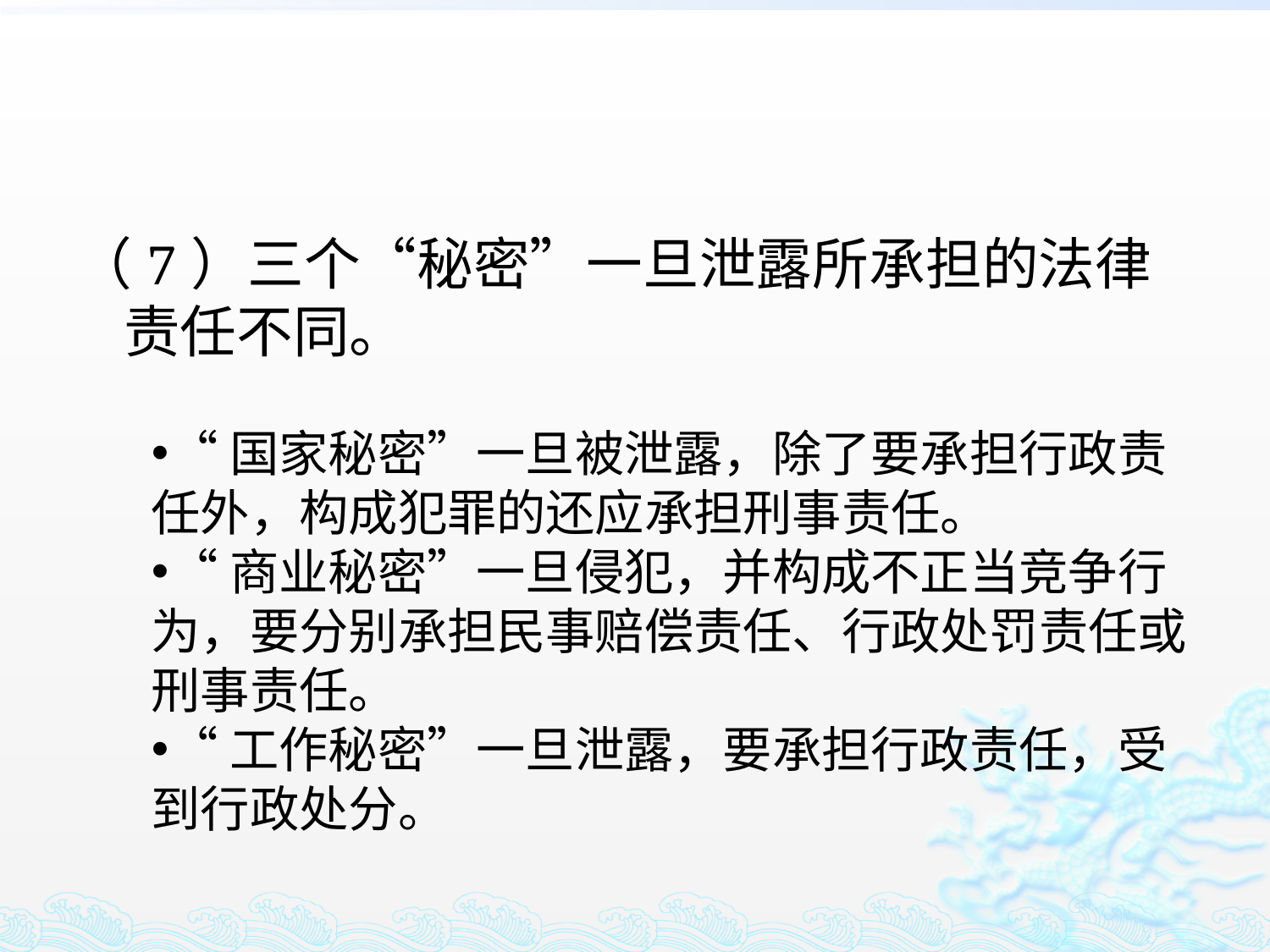

#
（7）三个“秘密”一旦泄露所承担的法律责任不同。
“国家秘密”一旦被泄露，除了要承担行政责任外，构成犯罪的还应承担刑事责任。
“商业秘密”一旦侵犯，并构成不正当竞争行为，要分别承担民事赔偿责任、行政处罚责任或刑事责任。
“工作秘密”一旦泄露，要承担行政责任，受到行政处分。